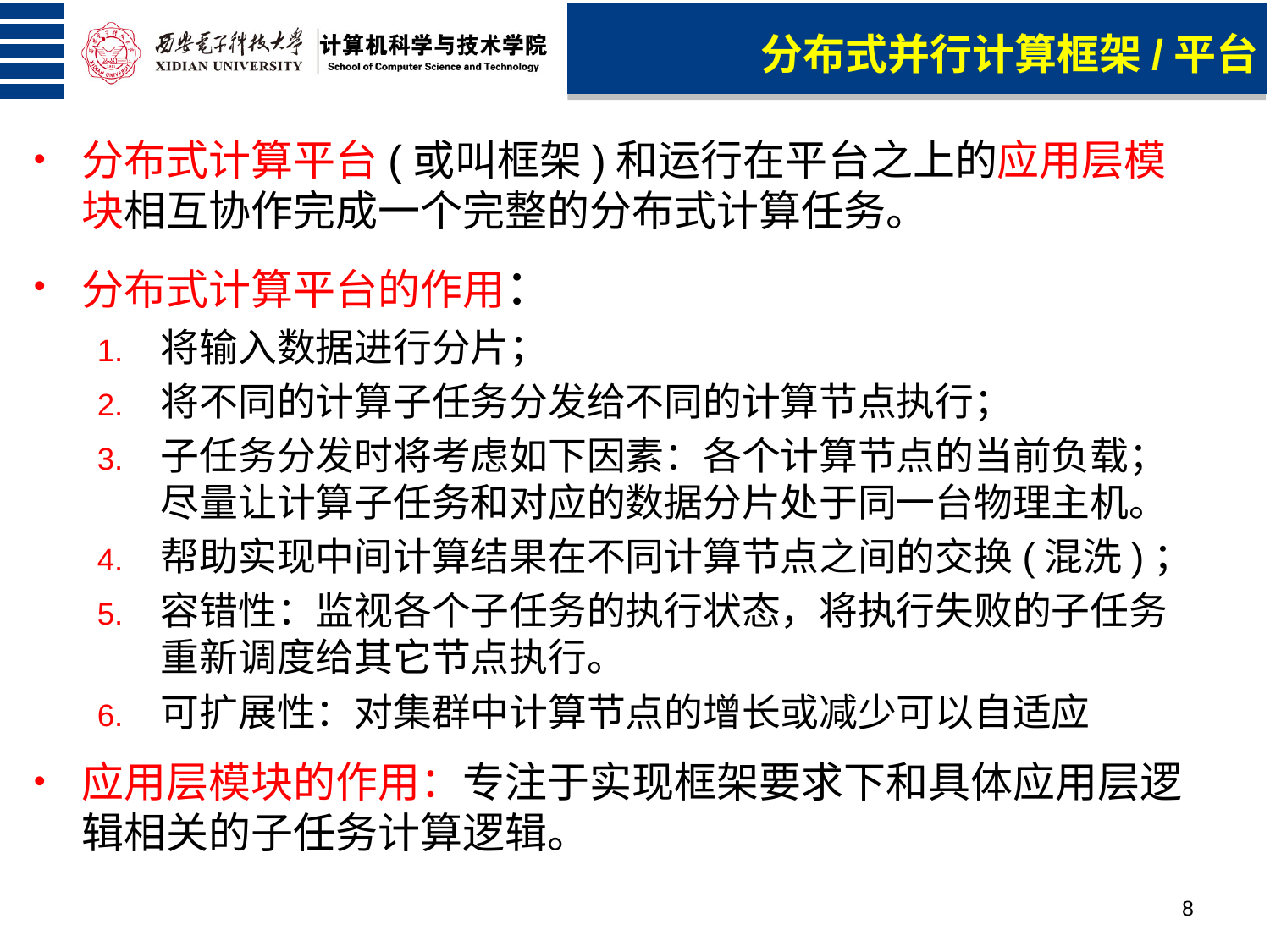

分布式并行计算框架/平台
分布式计算平台(或叫框架)和运行在平台之上的应用层模块相互协作完成一个完整的分布式计算任务。
分布式计算平台的作用：
将输入数据进行分片；
将不同的计算子任务分发给不同的计算节点执行；
子任务分发时将考虑如下因素：各个计算节点的当前负载；尽量让计算子任务和对应的数据分片处于同一台物理主机。
帮助实现中间计算结果在不同计算节点之间的交换(混洗)；
容错性：监视各个子任务的执行状态，将执行失败的子任务重新调度给其它节点执行。
可扩展性：对集群中计算节点的增长或减少可以自适应
应用层模块的作用：专注于实现框架要求下和具体应用层逻辑相关的子任务计算逻辑。
8